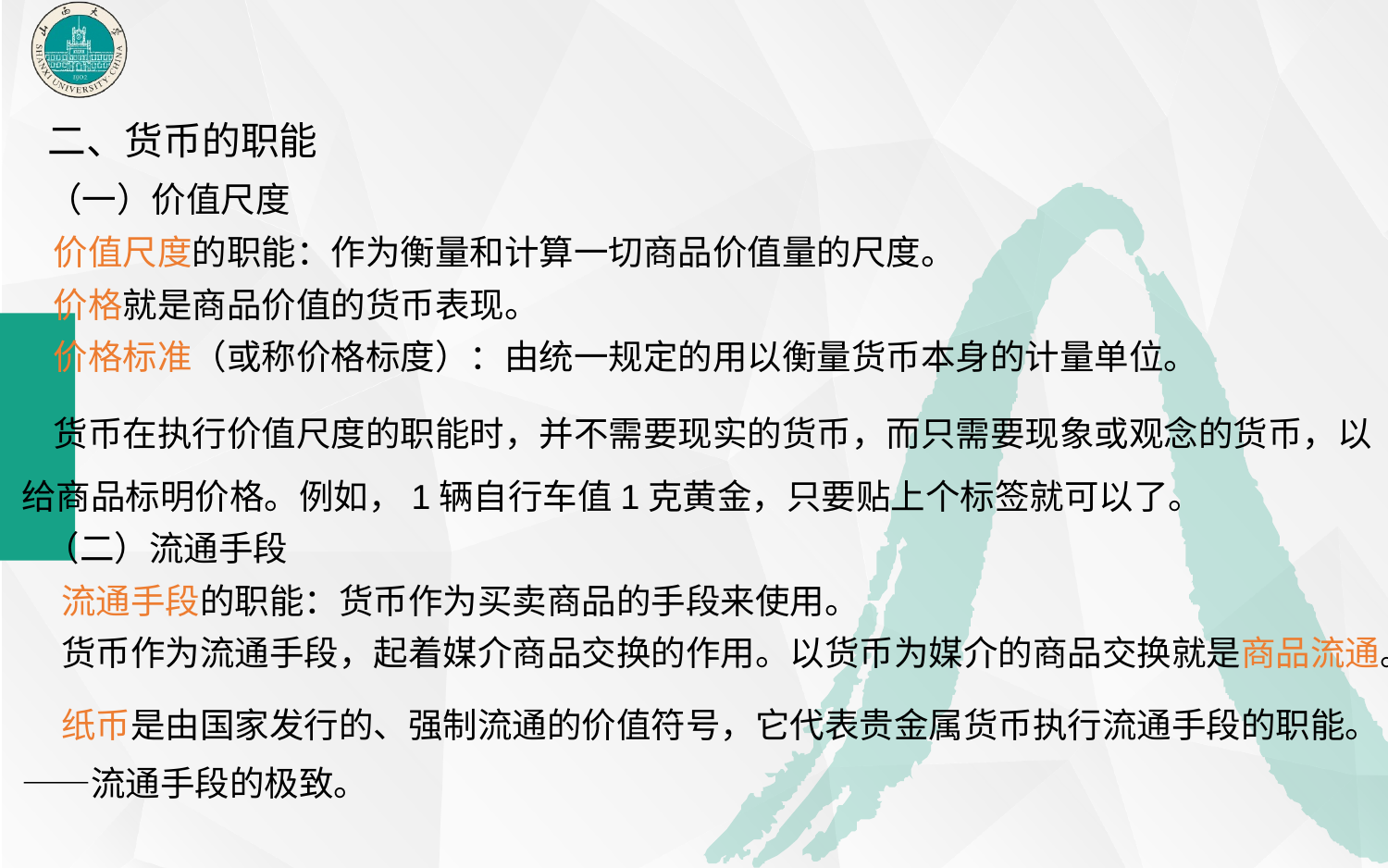

二、货币的职能
  （一）价值尺度
   价值尺度的职能：作为衡量和计算一切商品价值量的尺度。
   价格就是商品价值的货币表现。
   价格标准（或称价格标度）：由统一规定的用以衡量货币本身的计量单位。
   货币在执行价值尺度的职能时，并不需要现实的货币，而只需要现象或观念的货币，以给商品标明价格。例如，1辆自行车值1克黄金，只要贴上个标签就可以了。
  （二）流通手段
    流通手段的职能：货币作为买卖商品的手段来使用。
    货币作为流通手段，起着媒介商品交换的作用。以货币为媒介的商品交换就是商品流通。
    纸币是由国家发行的、强制流通的价值符号，它代表贵金属货币执行流通手段的职能。——流通手段的极致。